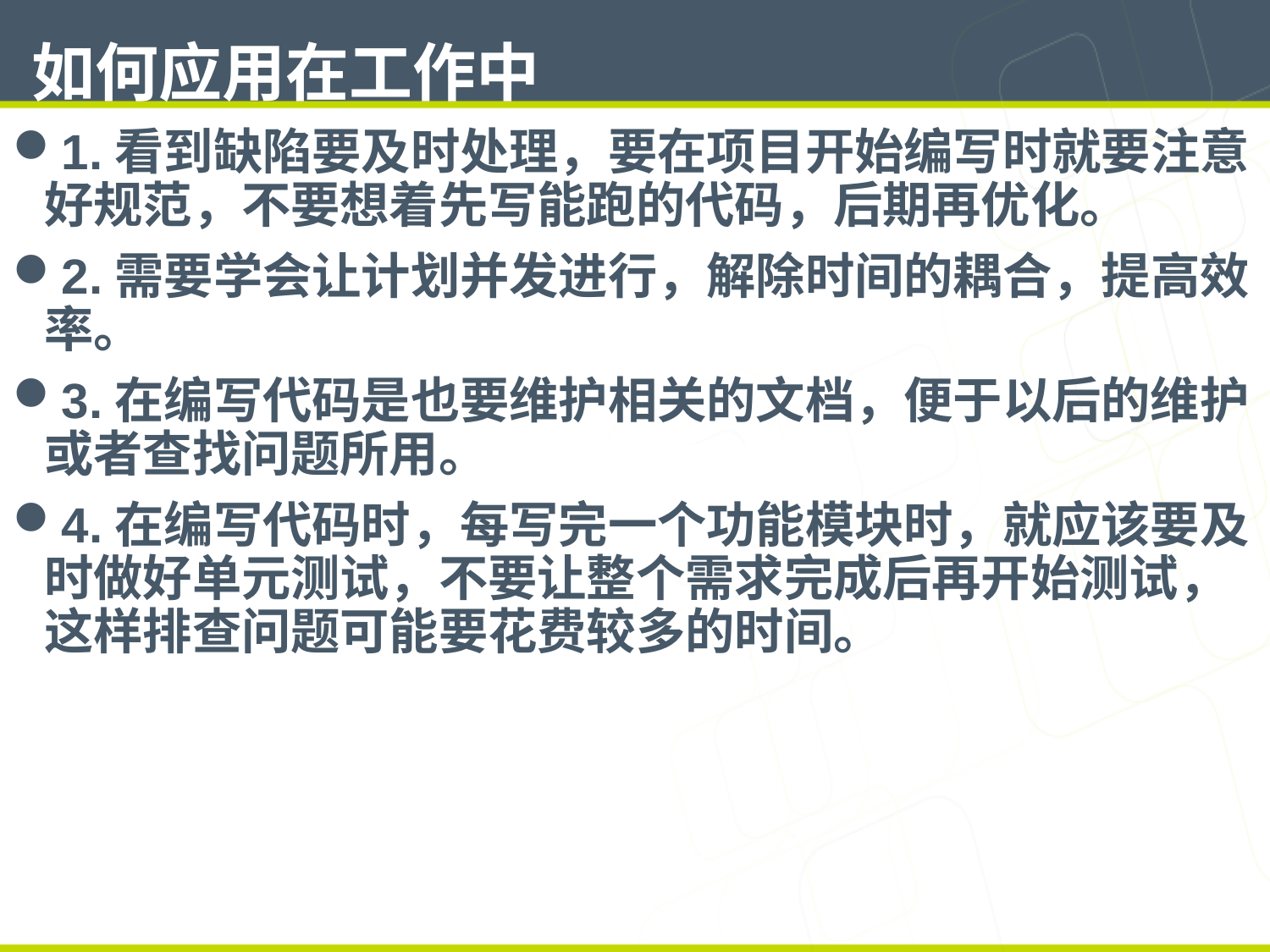

如何应用在工作中
1.看到缺陷要及时处理，要在项目开始编写时就要注意好规范，不要想着先写能跑的代码，后期再优化。
2.需要学会让计划并发进行，解除时间的耦合，提高效率。
3.在编写代码是也要维护相关的文档，便于以后的维护或者查找问题所用。
4.在编写代码时，每写完一个功能模块时，就应该要及时做好单元测试，不要让整个需求完成后再开始测试，这样排查问题可能要花费较多的时间。